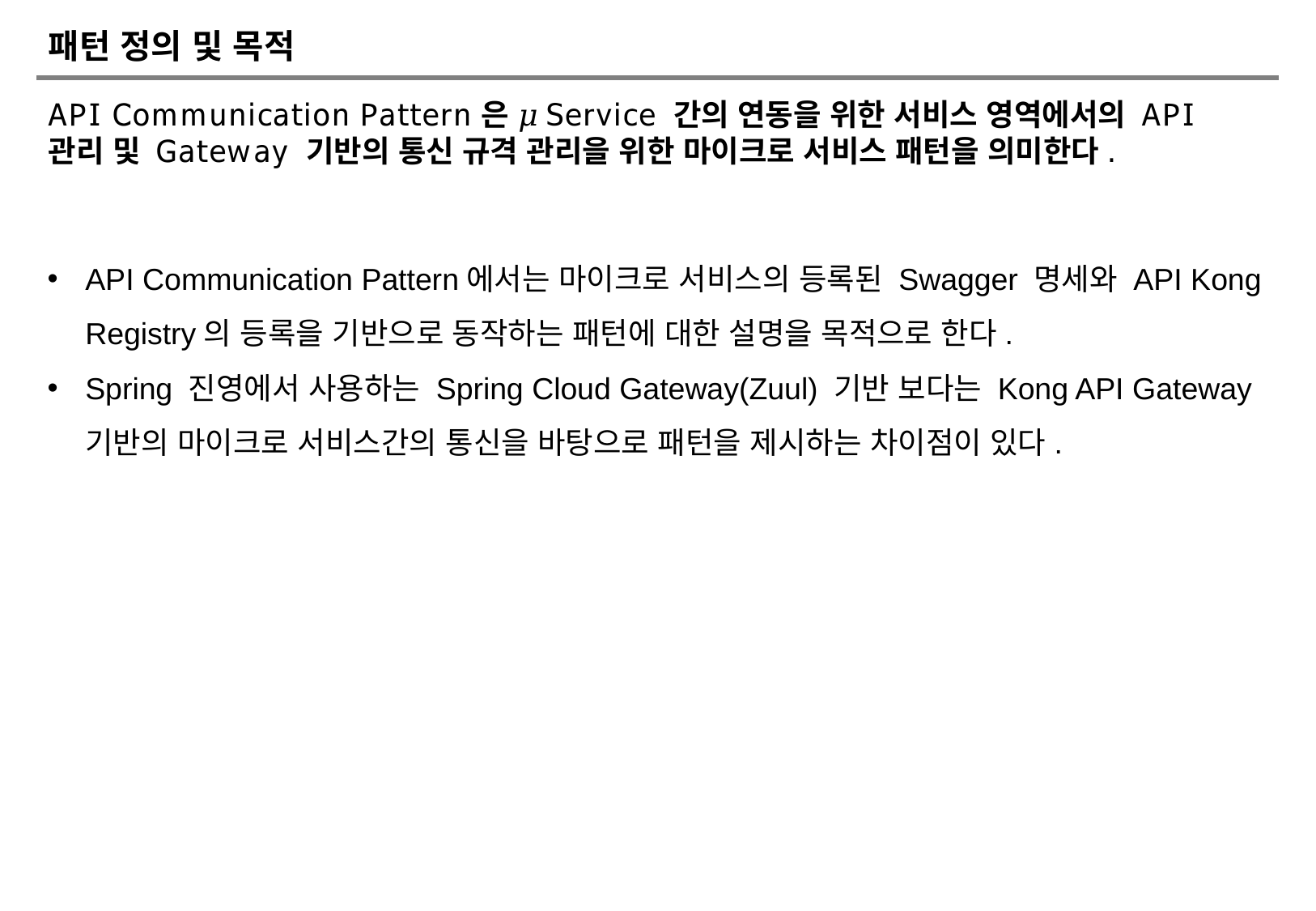

# 패턴 정의 및 목적
API Communication Pattern은 𝜇Service 간의 연동을 위한 서비스 영역에서의 API 관리 및 Gateway 기반의 통신 규격 관리을 위한 마이크로 서비스 패턴을 의미한다.
API Communication Pattern에서는 마이크로 서비스의 등록된 Swagger 명세와 API Kong Registry의 등록을 기반으로 동작하는 패턴에 대한 설명을 목적으로 한다.
Spring 진영에서 사용하는 Spring Cloud Gateway(Zuul) 기반 보다는 Kong API Gateway 기반의 마이크로 서비스간의 통신을 바탕으로 패턴을 제시하는 차이점이 있다.